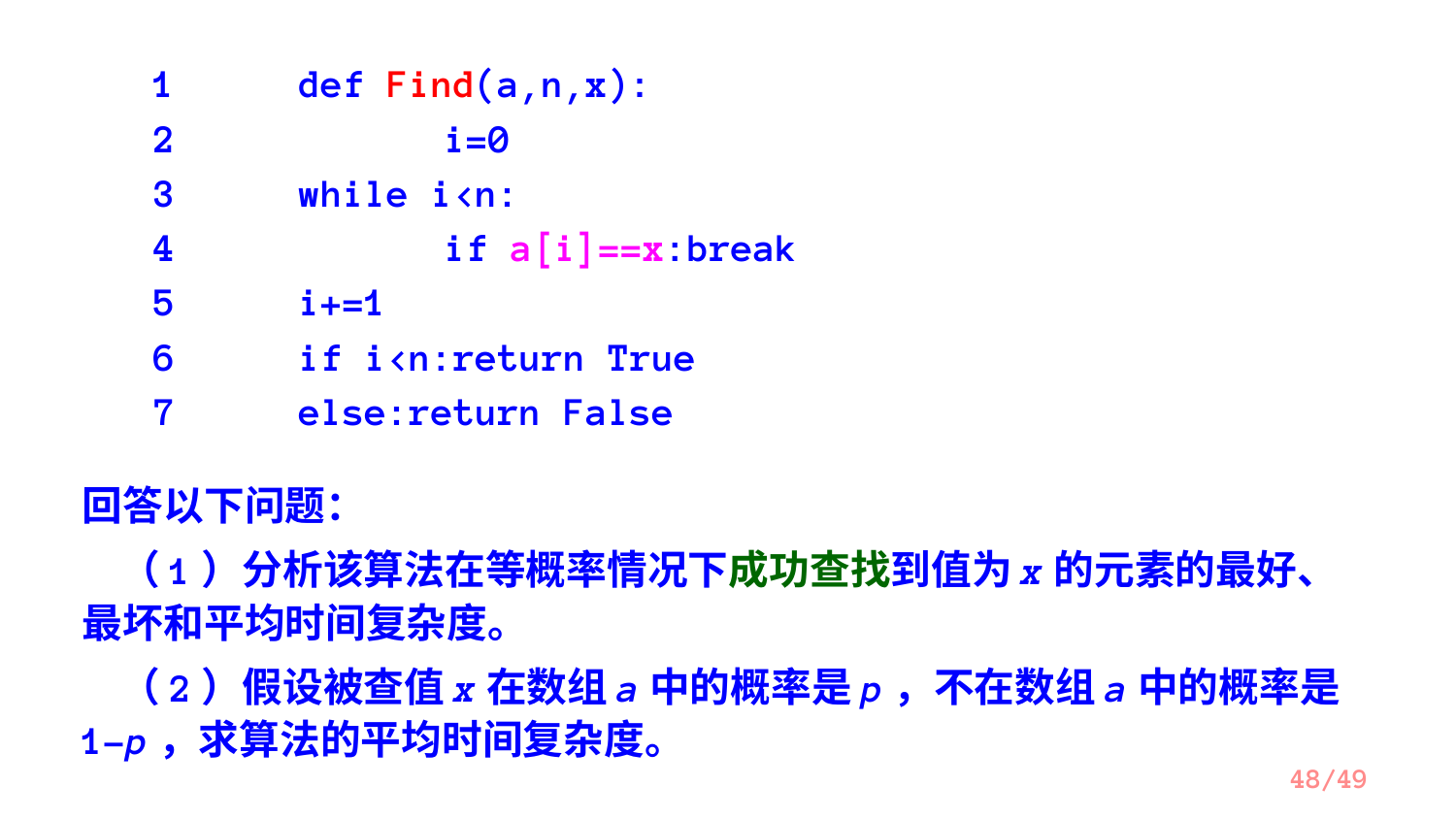

1	def Find(a,n,x):
2 		i=0
3  	while i<n:
4    		if a[i]==x:break
5     	i+=1
6  	if i<n:return True
7  	else:return False
回答以下问题：
   （1）分析该算法在等概率情况下成功查找到值为x的元素的最好、最坏和平均时间复杂度。
   （2）假设被查值x在数组a中的概率是p，不在数组a中的概率是1-p，求算法的平均时间复杂度。
48/49